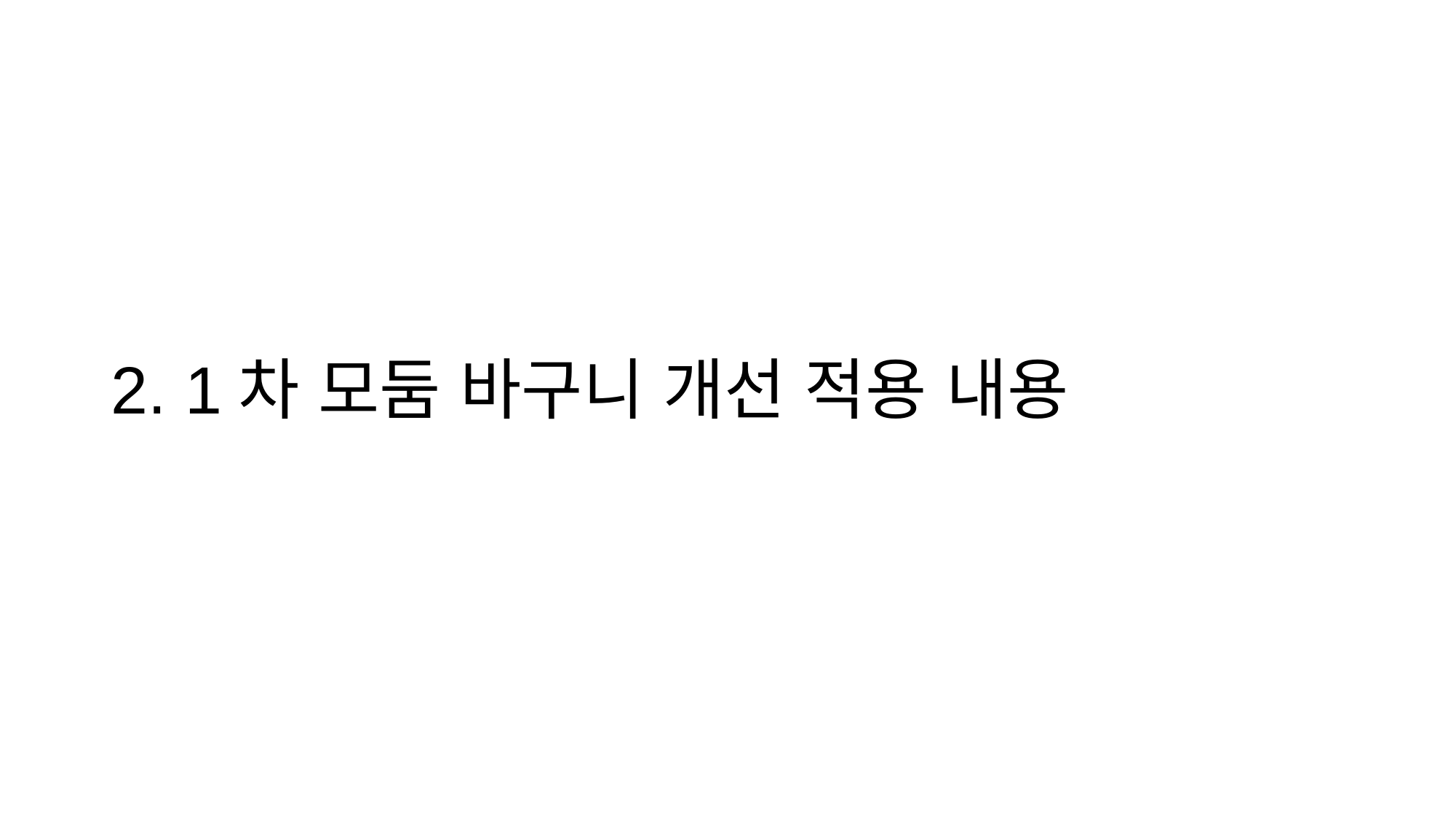

# 2. 1차 모둠 바구니 개선 적용 내용